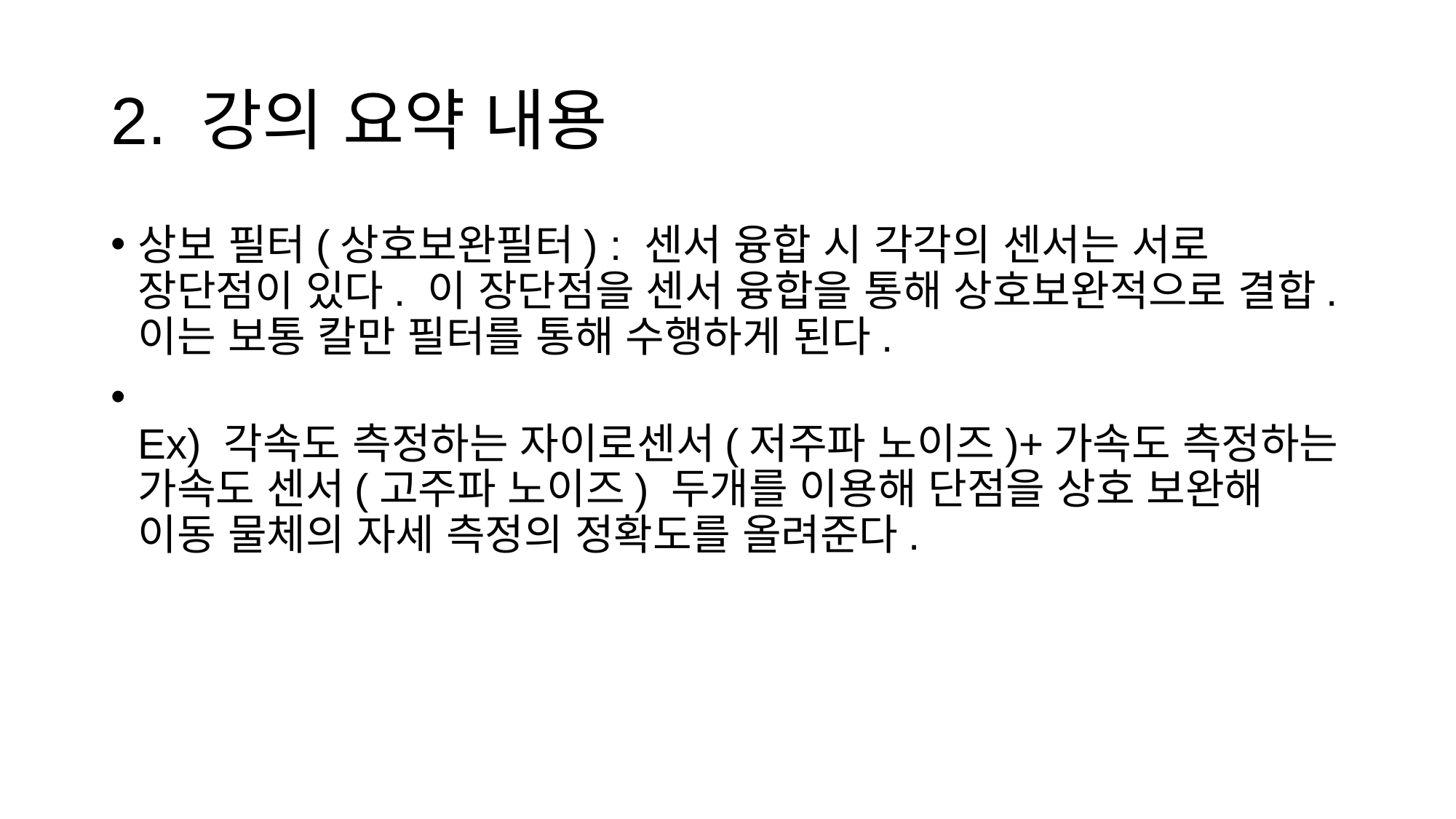

# 2. 강의 요약 내용
상보 필터(상호보완필터) : 센서 융합 시 각각의 센서는 서로 장단점이 있다. 이 장단점을 센서 융합을 통해 상호보완적으로 결합. 이는 보통 칼만 필터를 통해 수행하게 된다.
Ex) 각속도 측정하는 자이로센서(저주파 노이즈)+가속도 측정하는 가속도 센서(고주파 노이즈) 두개를 이용해 단점을 상호 보완해 이동 물체의 자세 측정의 정확도를 올려준다.